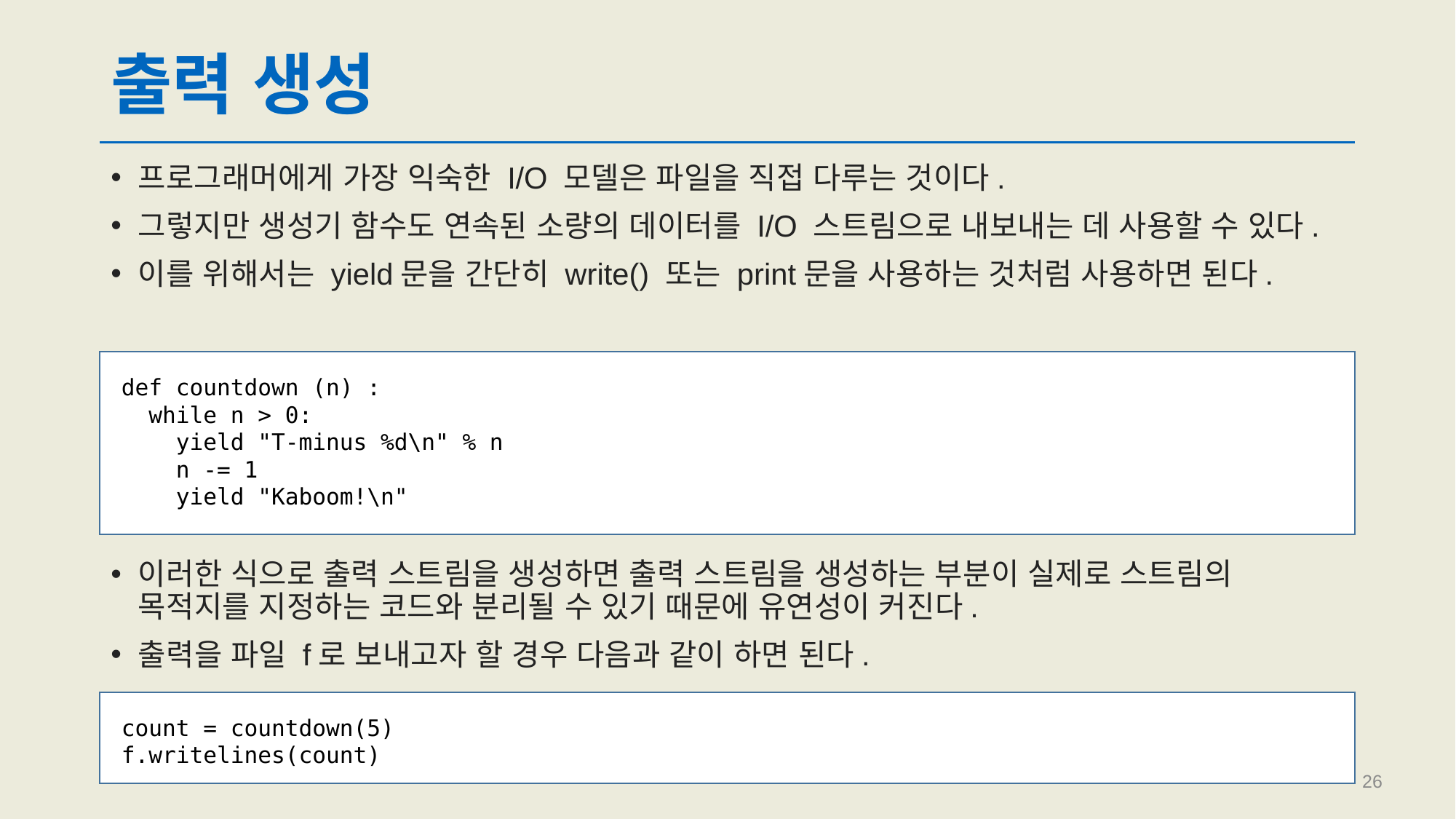

# 출력 생성
프로그래머에게 가장 익숙한 I/O 모델은 파일을 직접 다루는 것이다.
그렇지만 생성기 함수도 연속된 소량의 데이터를 I/O 스트림으로 내보내는 데 사용할 수 있다.
이를 위해서는 yield문을 간단히 write() 또는 print문을 사용하는 것처럼 사용하면 된다.
def countdown (n) :
  while n > 0:
    yield "T-minus %d\n" % n
    n -= 1
    yield "Kaboom!\n"
이러한 식으로 출력 스트림을 생성하면 출력 스트림을 생성하는 부분이 실제로 스트림의 목적지를 지정하는 코드와 분리될 수 있기 때문에 유연성이 커진다.
출력을 파일 f로 보내고자 할 경우 다음과 같이 하면 된다.
count = countdown(5)
f.writelines(count)
26